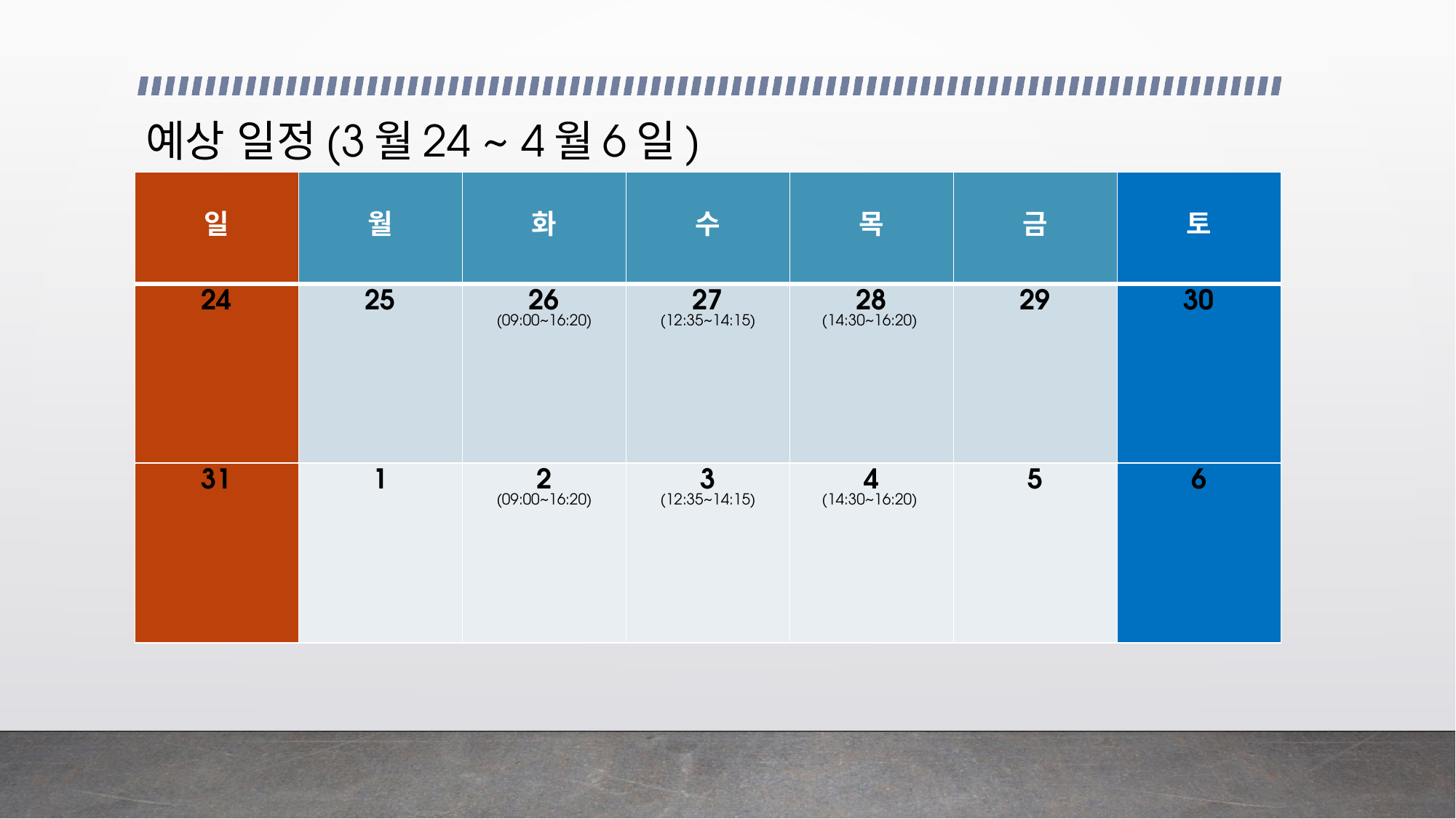

# 예상 일정(3월24 ~ 4월6일)
| 일 | 월 | 화 | 수 | 목 | 금 | 토 |
| --- | --- | --- | --- | --- | --- | --- |
| 24 | 25 | 26 (09:00~16:20) | 27 (12:35~14:15) | 28 (14:30~16:20) | 29 | 30 |
| 31 | 1 | 2 (09:00~16:20) | 3 (12:35~14:15) | 4 (14:30~16:20) | 5 | 6 |